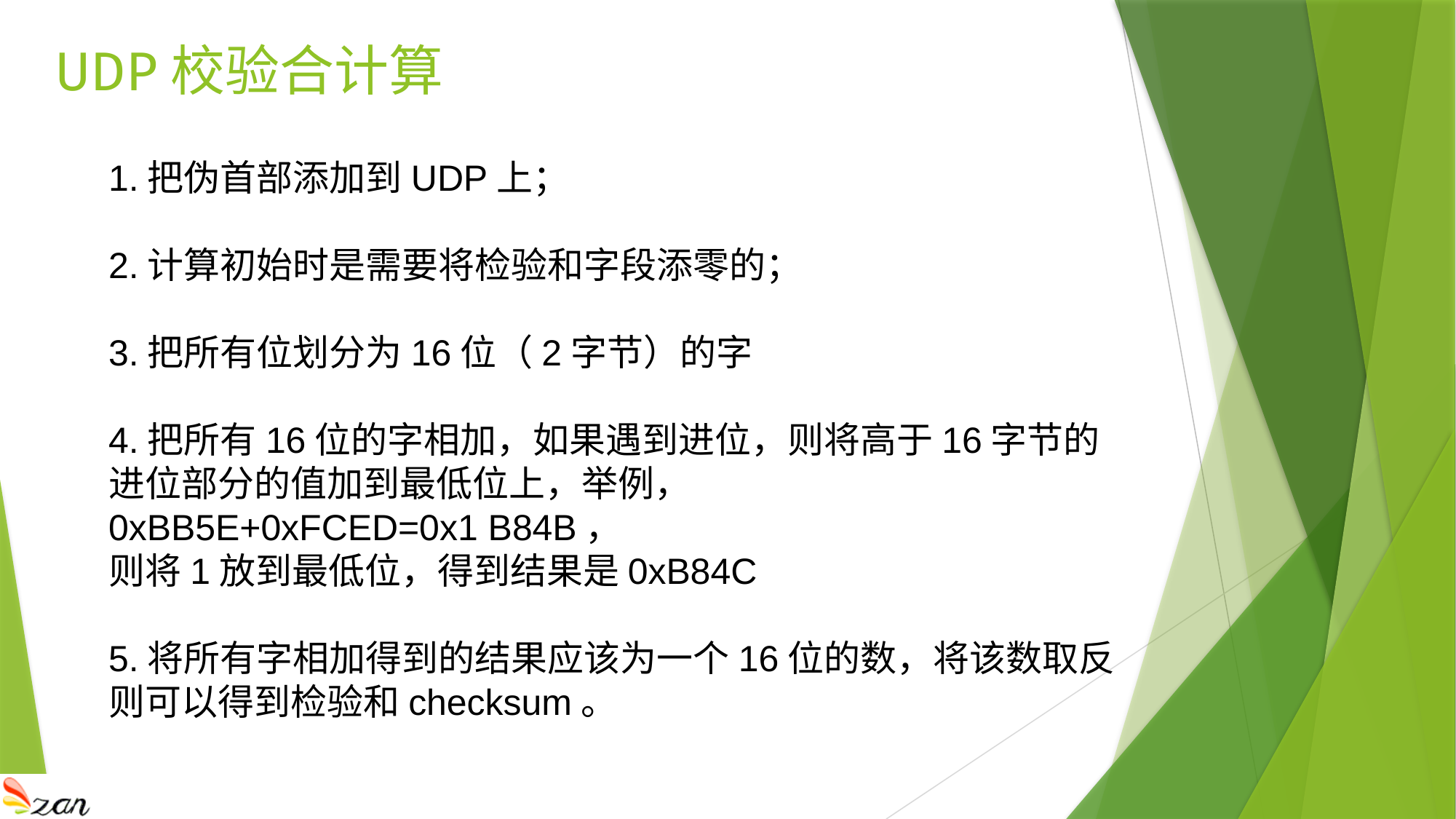

# UDP校验合计算
1.把伪首部添加到UDP上；

2.计算初始时是需要将检验和字段添零的；

3.把所有位划分为16位（2字节）的字

4.把所有16位的字相加，如果遇到进位，则将高于16字节的
进位部分的值加到最低位上，举例，
0xBB5E+0xFCED=0x1 B84B，
则将1放到最低位，得到结果是0xB84C

5.将所有字相加得到的结果应该为一个16位的数，将该数取反
则可以得到检验和checksum。